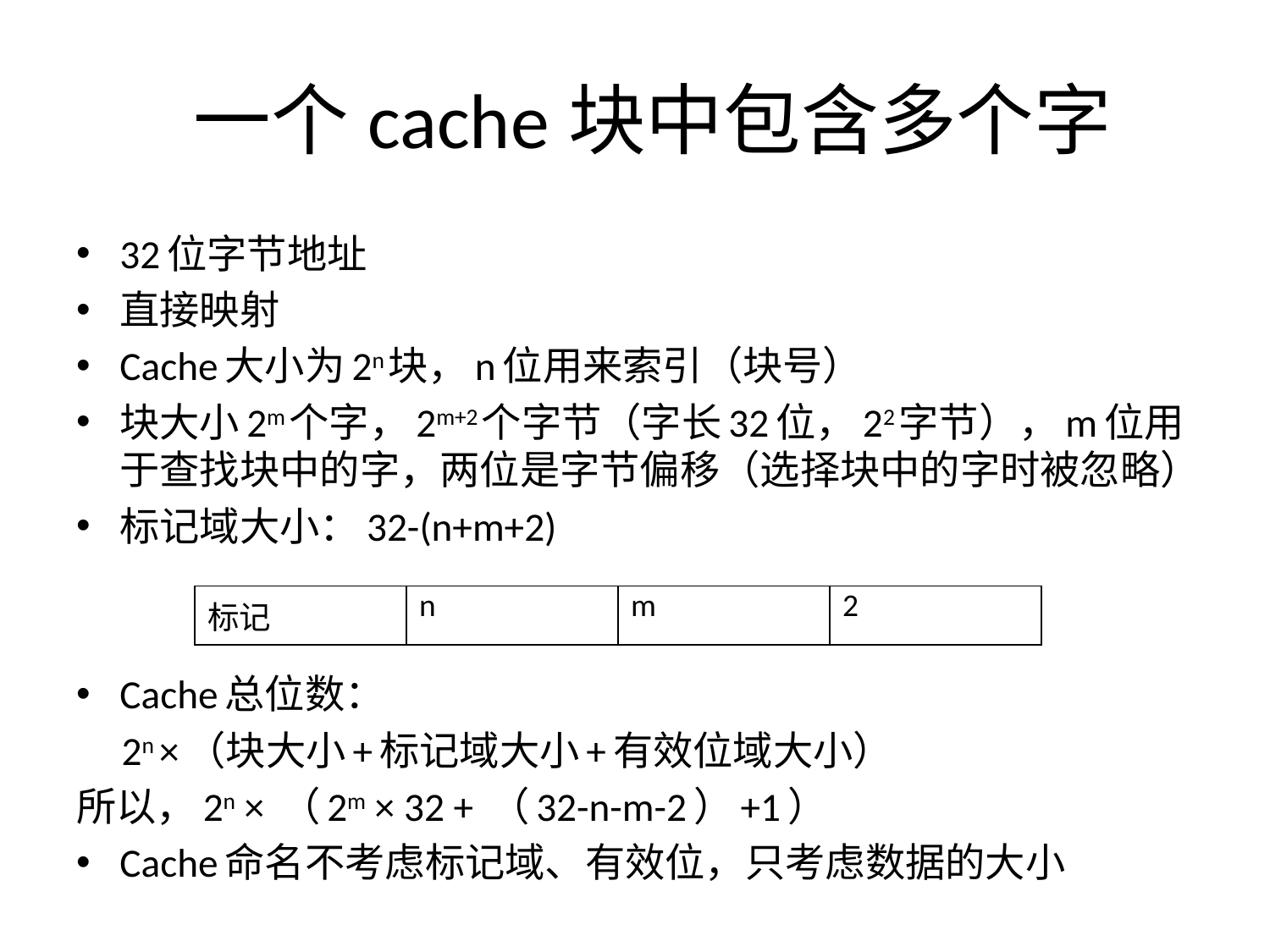

# 一个cache块中包含多个字
32位字节地址
直接映射
Cache大小为2n块，n位用来索引（块号）
块大小2m个字，2m+2个字节（字长32位，22字节），m位用于查找块中的字，两位是字节偏移（选择块中的字时被忽略）
标记域大小：32-(n+m+2)

Cache总位数：
     2n ×（块大小+标记域大小+有效位域大小）
所以，2n × （2m × 32 + （32-n-m-2）+1）
Cache命名不考虑标记域、有效位，只考虑数据的大小
| 标记 | n | m | 2 |
| --- | --- | --- | --- |